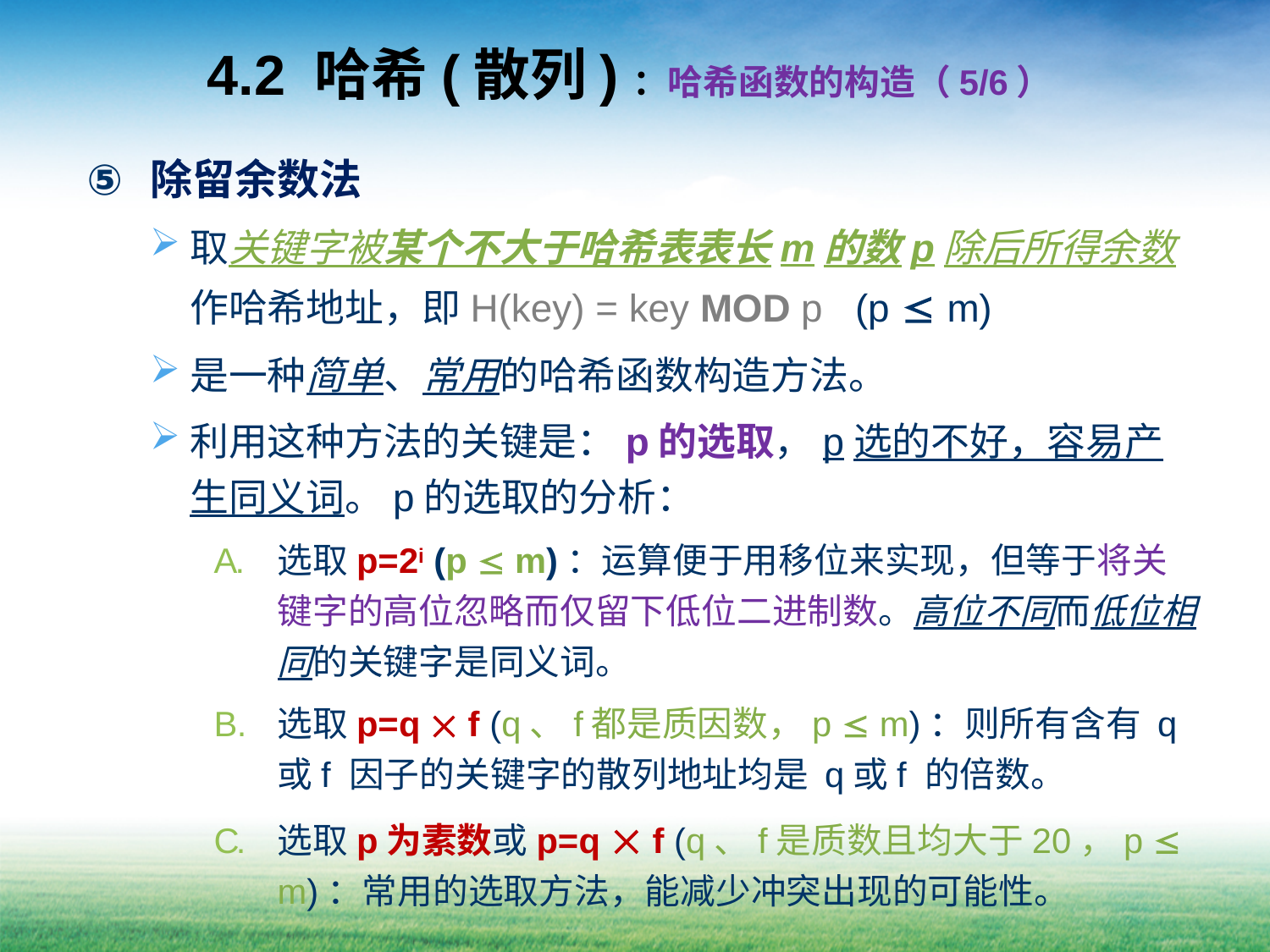

# 4.2 哈希(散列)：哈希函数的构造（5/6）
除留余数法
取关键字被某个不大于哈希表表长m的数p除后所得余数作哈希地址，即H(key) = key MOD p   (p ≤ m)
是一种简单、常用的哈希函数构造方法。
利用这种方法的关键是：p的选取，p选的不好，容易产生同义词。p的选取的分析：
选取p=2i (p ≤ m)：运算便于用移位来实现，但等于将关键字的高位忽略而仅留下低位二进制数。高位不同而低位相同的关键字是同义词。
选取p=q × f (q、f都是质因数，p ≤ m)：则所有含有 q或f 因子的关键字的散列地址均是 q或f 的倍数。
选取p为素数或p=q × f (q、f是质数且均大于20，p ≤ m)：常用的选取方法，能减少冲突出现的可能性。